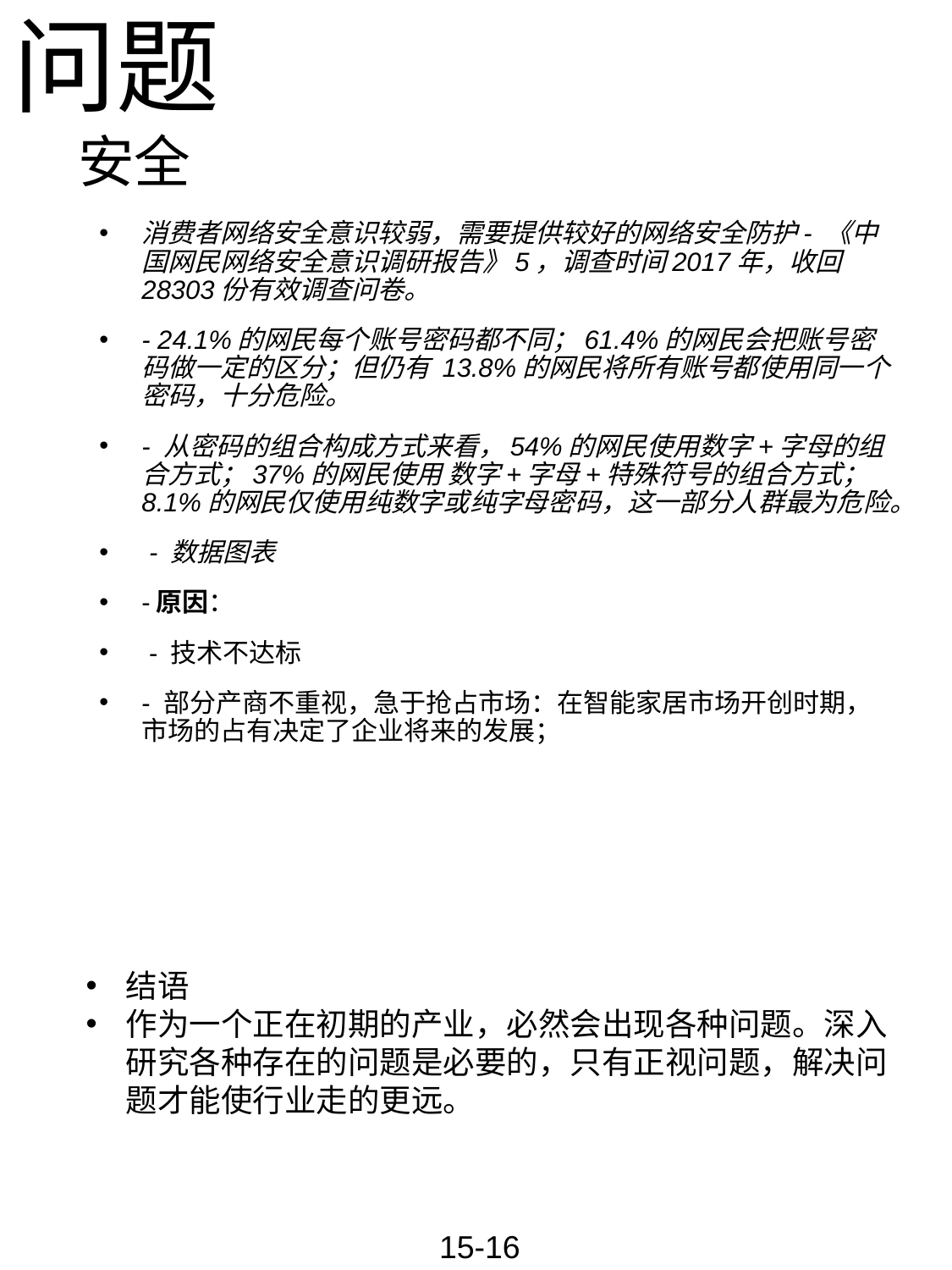

# 问题
安全
消费者网络安全意识较弱，需要提供较好的网络安全防护- 《中国网民网络安全意识调研报告》5，调查时间2017年，收回28303份有效调查问卷。
- 24.1%的网民每个账号密码都不同；61.4%的网民会把账号密码做一定的区分；但仍有 13.8%的网民将所有账号都使用同一个密码，十分危险。
- 从密码的组合构成方式来看，54%的网民使用数字+字母的组合方式；37%的网民使用 数字+字母+特殊符号的组合方式；8.1%的网民仅使用纯数字或纯字母密码，这一部分人群最为危险。
 - 数据图表
-原因：
 - 技术不达标
- 部分产商不重视，急于抢占市场：在智能家居市场开创时期，市场的占有决定了企业将来的发展；

[4]: [http://www.cert.org.cn/publish/main/upload/File/situation.pdf] "2017年我国互联网网络安全态势综述 p.11"[5]: [http://zt.360.cn/dl.php?filename=%E4%B8%AD%E5%9B%BD%E7%BD%91%E6%B0%91%E7%BD%91%E7%BB%9C%E5%AE%89%E5%85%A8%E6%84%8F%E8%AF%86%E8%B0%83%E7%A0%94%E6%8A%A5%E5%91%8A.pdf] "中国网民网络安全意识调研报告 p.9 - p.11"
结语
作为一个正在初期的产业，必然会出现各种问题。深入研究各种存在的问题是必要的，只有正视问题，解决问题才能使行业走的更远。
15-16